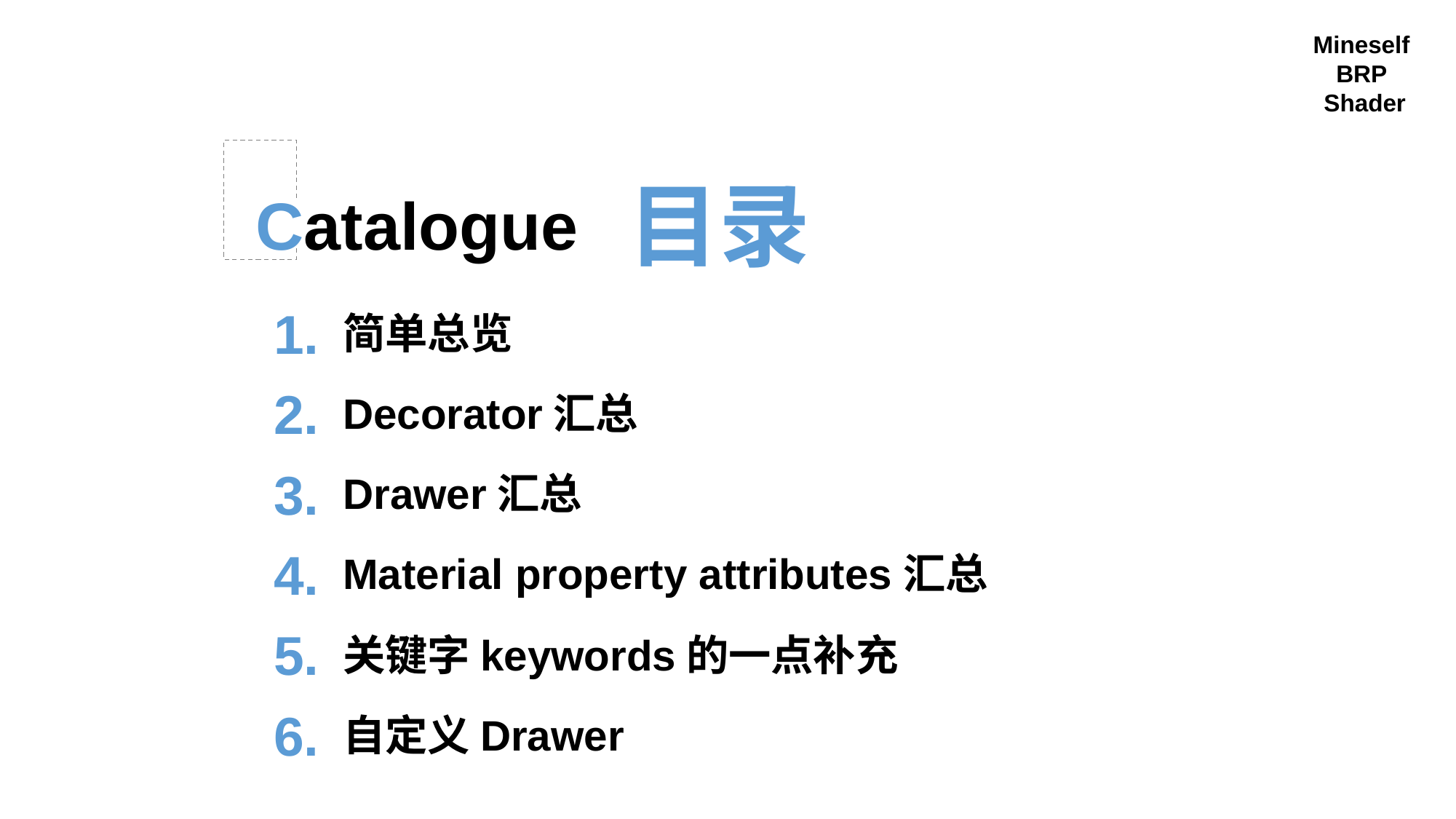

Mineself
BRP
Shader

目录
Catalogue

1.
简单总览
2.
Decorator汇总
3.
Drawer汇总
4.
Material property attributes汇总
5.
关键字keywords的一点补充
6.
自定义Drawer